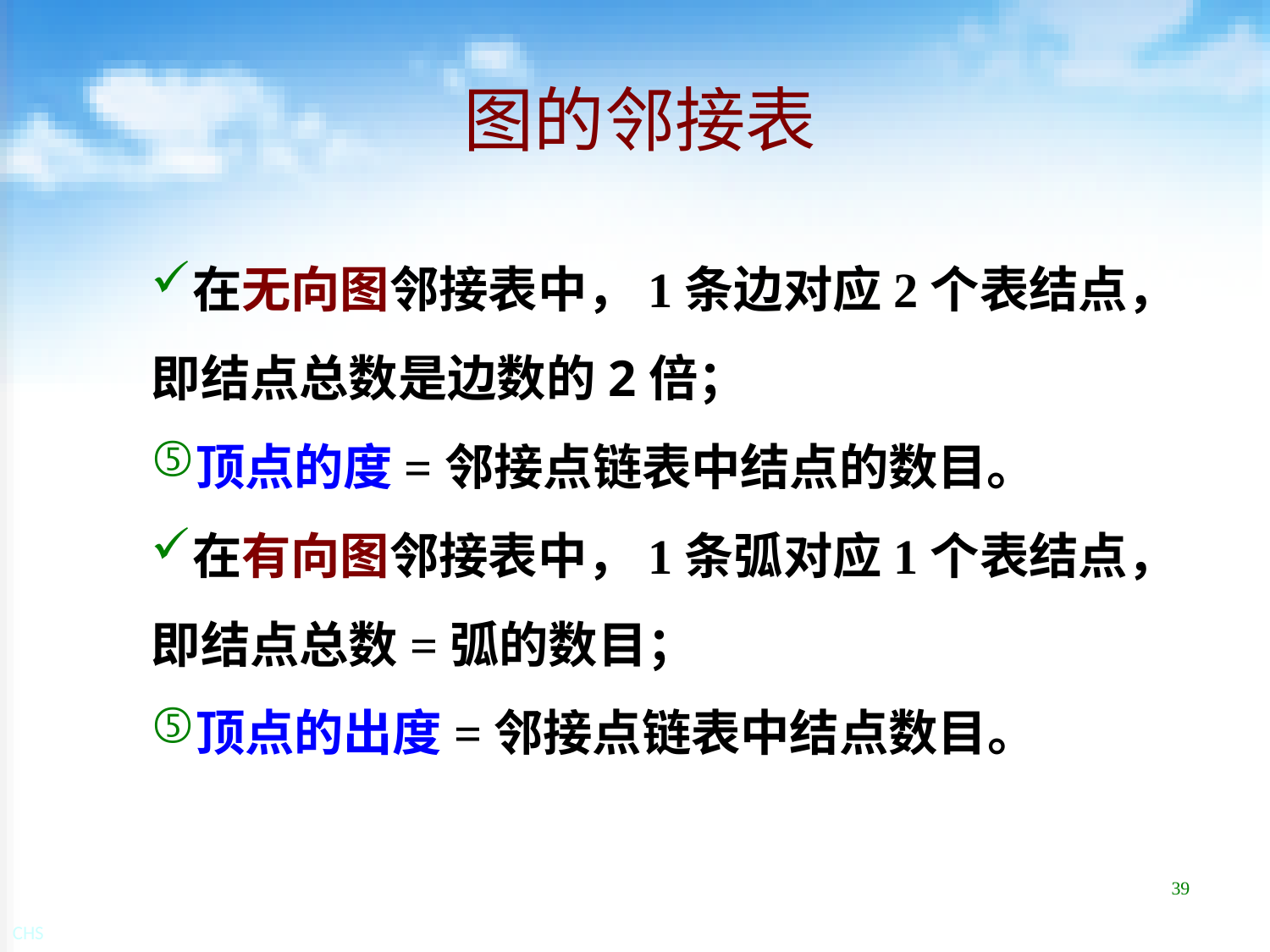

# 图的邻接表
在无向图邻接表中，1条边对应2个表结点，即结点总数是边数的2倍；
顶点的度=邻接点链表中结点的数目。
在有向图邻接表中，1条弧对应1个表结点，即结点总数=弧的数目；
顶点的出度=邻接点链表中结点数目。
39